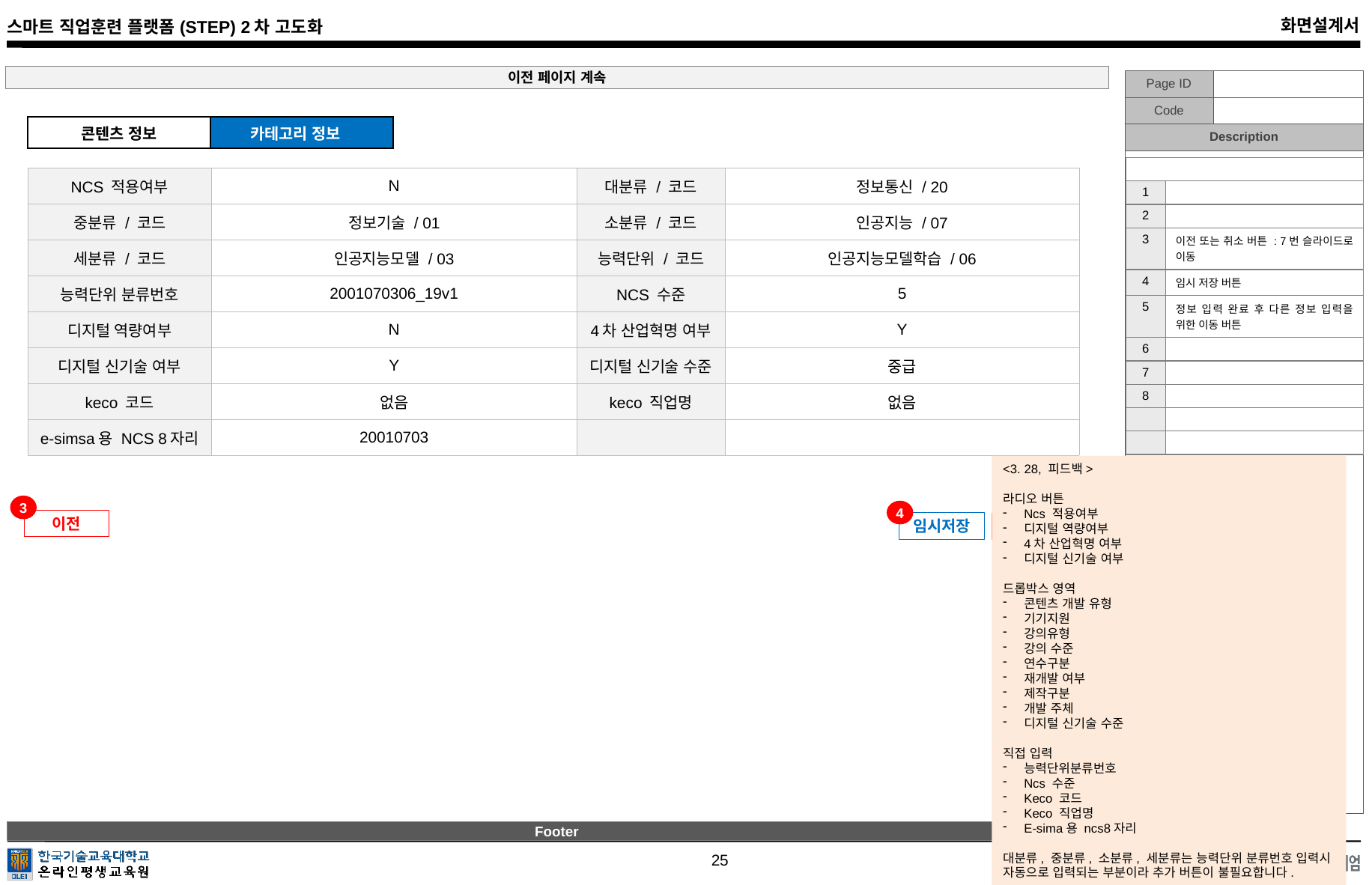

이전 페이지 계속
| 콘텐츠 정보 | 카테고리 정보 |
| --- | --- |
|  |  |
| --- | --- |
| 1 |  |
| 2 |  |
| 3 | 이전 또는 취소 버튼 : 7번 슬라이드로 이동 |
| 4 | 임시 저장 버튼 |
| 5 | 정보 입력 완료 후 다른 정보 입력을 위한 이동 버튼 |
| 6 |  |
| 7 |  |
| 8 |  |
|  |  |
|  |  |
| NCS 적용여부 | N | 대분류 / 코드 | 정보통신 / 20 |
| --- | --- | --- | --- |
| 중분류 / 코드 | 정보기술 / 01 | 소분류 / 코드 | 인공지능 / 07 |
| 세분류 / 코드 | 인공지능모델 / 03 | 능력단위 / 코드 | 인공지능모델학습 / 06 |
| 능력단위 분류번호 | 2001070306\_19v1 | NCS 수준 | 5 |
| 디지털 역량여부 | N | 4차 산업혁명 여부 | Y |
| 디지털 신기술 여부 | Y | 디지털 신기술 수준 | 중급 |
| keco 코드 | 없음 | keco 직업명 | 없음 |
| e-simsa용 NCS 8자리 | 20010703 |  |  |
<3. 28, 피드백>

라디오 버튼
Ncs 적용여부
디지털 역량여부
4차 산업혁명 여부
디지털 신기술 여부

드롭박스 영역
콘텐츠 개발 유형
기기지원
강의유형
강의 수준
연수구분
재개발 여부
제작구분
개발 주체
디지털 신기술 수준

직접 입력
능력단위분류번호
Ncs 수준
Keco 코드
Keco 직업명
E-sima용 ncs8자리

대분류, 중분류, 소분류, 세분류는 능력단위 분류번호 입력시
자동으로 입력되는 부분이라 추가 버튼이 불필요합니다.
3
4
5
이전
임시저장
다음
Footer